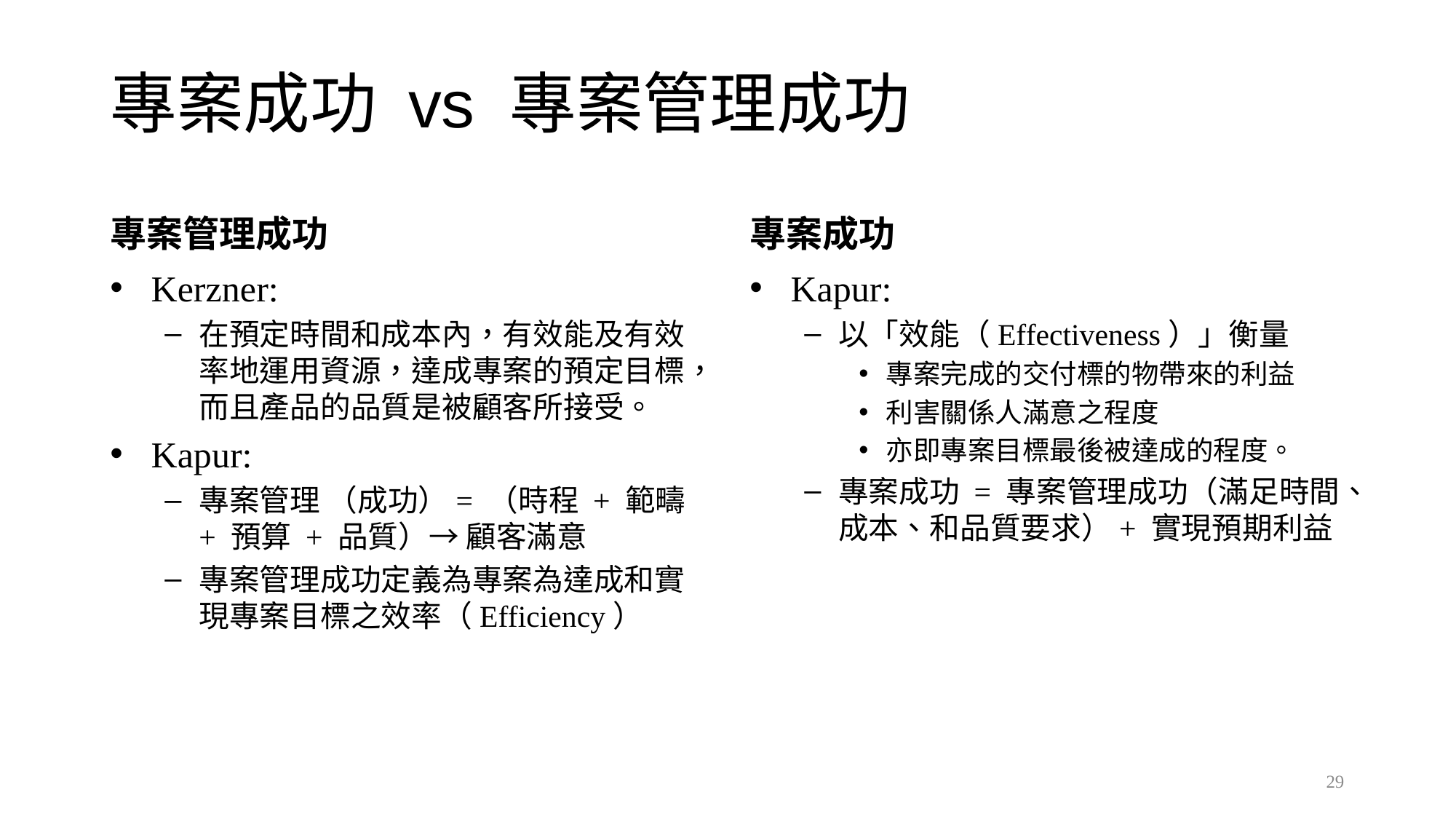

# 專案成功 vs 專案管理成功
專案管理成功
專案成功
Kerzner:
在預定時間和成本內，有效能及有效率地運用資源，達成專案的預定目標，而且產品的品質是被顧客所接受。
Kapur:
專案管理 （成功）= （時程 + 範疇 + 預算 + 品質）→ 顧客滿意
專案管理成功定義為專案為達成和實現專案目標之效率（Efficiency）

Kapur:
以「效能（Effectiveness）」衡量
專案完成的交付標的物帶來的利益
利害關係人滿意之程度
亦即專案目標最後被達成的程度。
專案成功 = 專案管理成功（滿足時間、成本、和品質要求）+ 實現預期利益

29